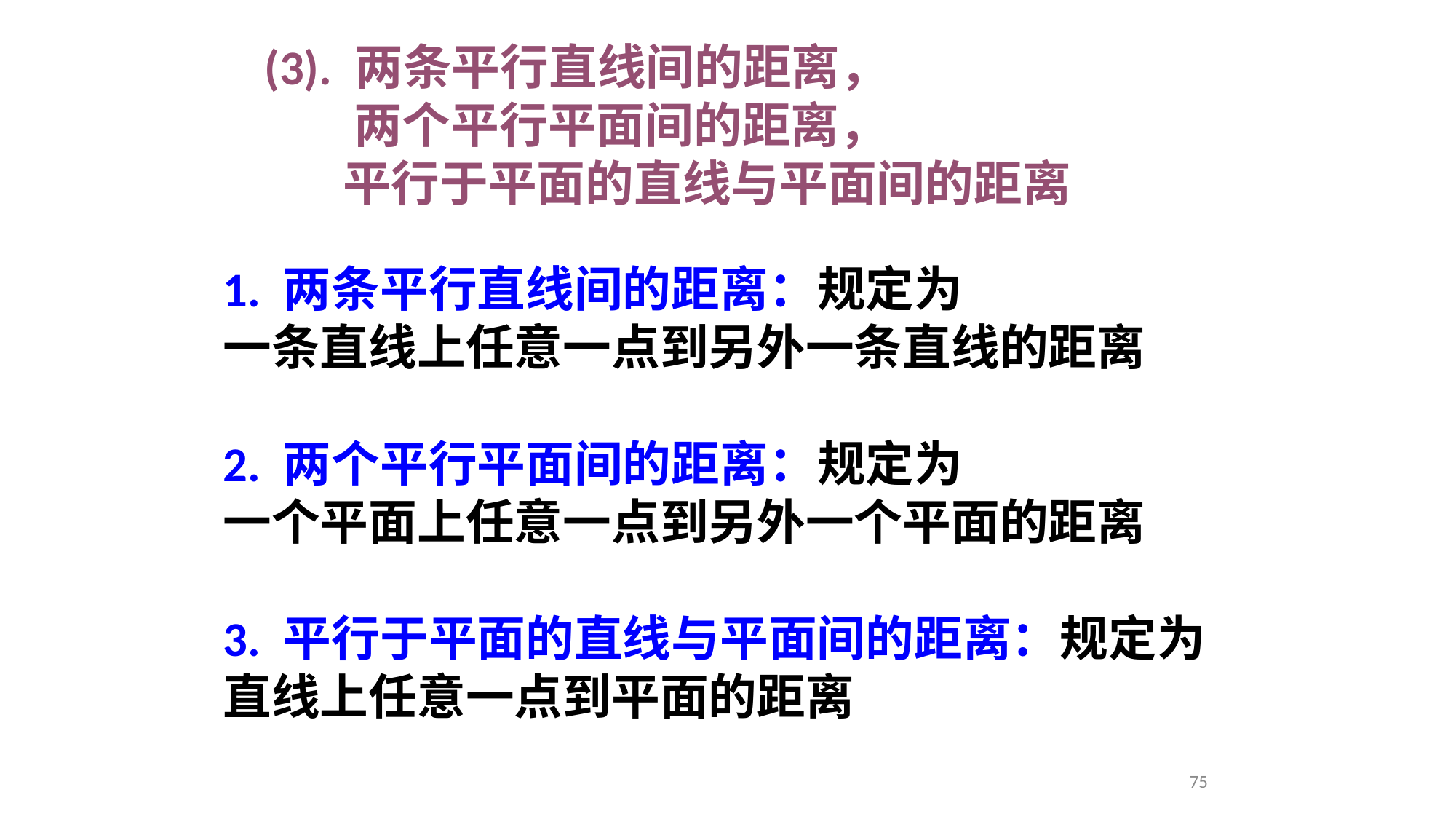

(3). 两条平行直线间的距离，
       两个平行平面间的距离，
      平行于平面的直线与平面间的距离
1. 两条平行直线间的距离：规定为
一条直线上任意一点到另外一条直线的距离

2. 两个平行平面间的距离：规定为
一个平面上任意一点到另外一个平面的距离

3. 平行于平面的直线与平面间的距离：规定为
直线上任意一点到平面的距离
75